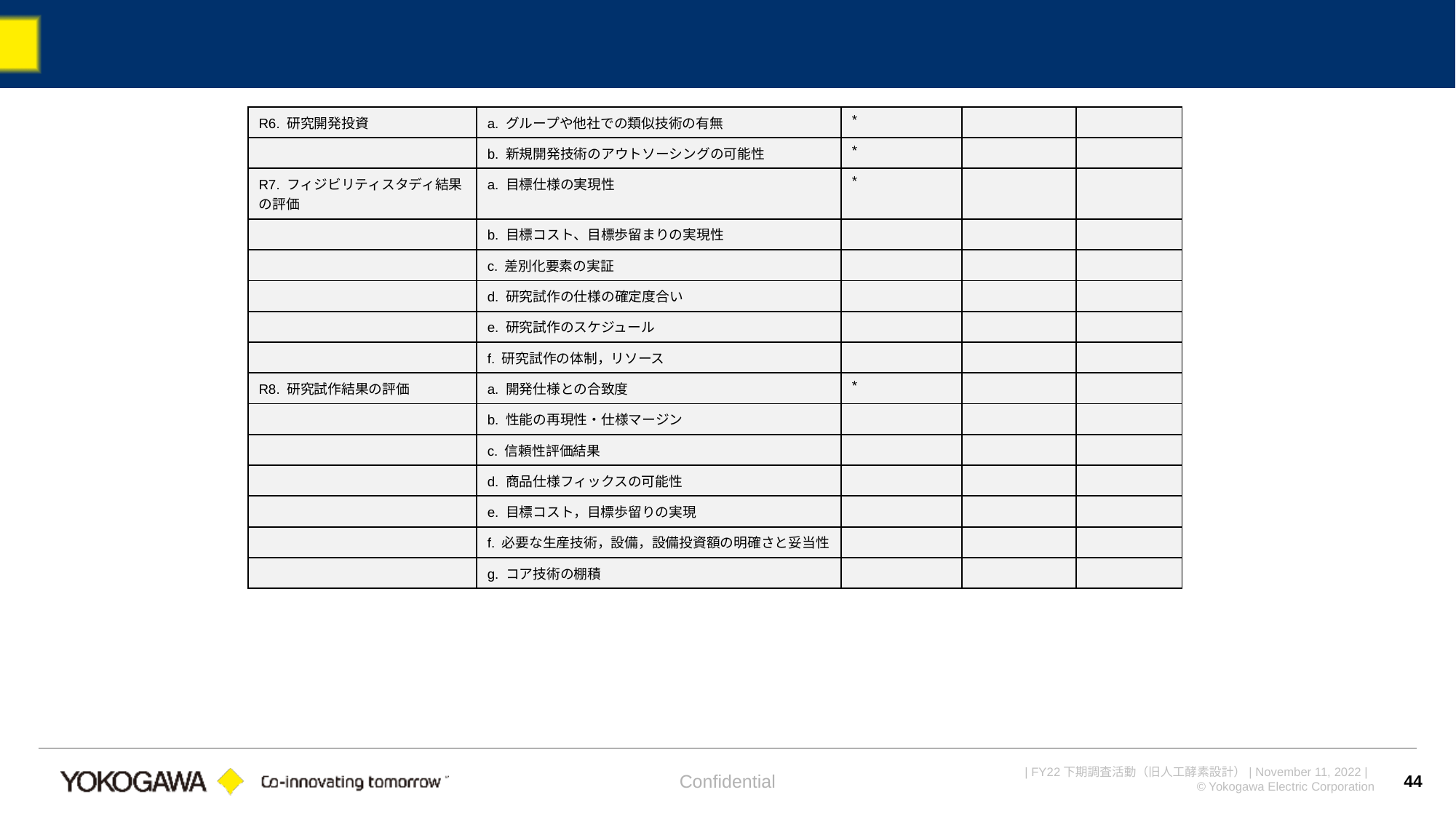

#
| R6. 研究開発投資 | a. グループや他社での類似技術の有無 | \* |  |  |
| --- | --- | --- | --- | --- |
|  | b. 新規開発技術のアウトソーシングの可能性 | \* |  |  |
| R7. フィジビリティスタディ結果の評価 | a. 目標仕様の実現性 | \* |  |  |
|  | b. 目標コスト、目標歩留まりの実現性 |  |  |  |
|  | c. 差別化要素の実証 |  |  |  |
|  | d. 研究試作の仕様の確定度合い |  |  |  |
|  | e. 研究試作のスケジュール |  |  |  |
|  | f. 研究試作の体制，リソース |  |  |  |
| R8. 研究試作結果の評価 | a. 開発仕様との合致度 | \* |  |  |
|  | b. 性能の再現性・仕様マージン |  |  |  |
|  | c. 信頼性評価結果 |  |  |  |
|  | d. 商品仕様フィックスの可能性 |  |  |  |
|  | e. 目標コスト，目標歩留りの実現 |  |  |  |
|  | f. 必要な生産技術，設備，設備投資額の明確さと妥当性 |  |  |  |
|  | g. コア技術の棚積 |  |  |  |
Confidential
44